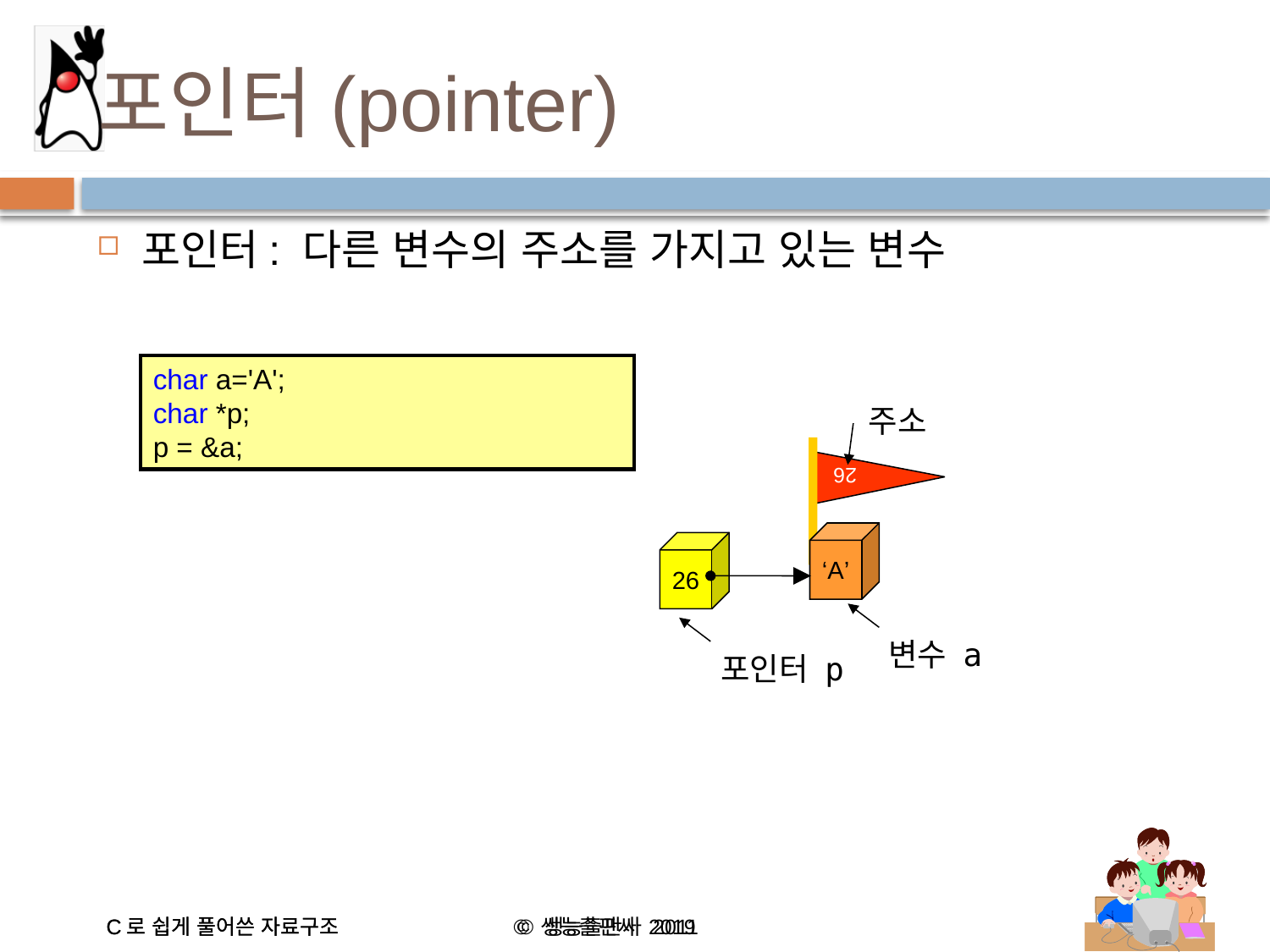

# 포인터(pointer)
포인터: 다른 변수의 주소를 가지고 있는 변수

char a='A';
char *p;
p = &a;
주소

26

‘A’
26

변수 a
포인터 p